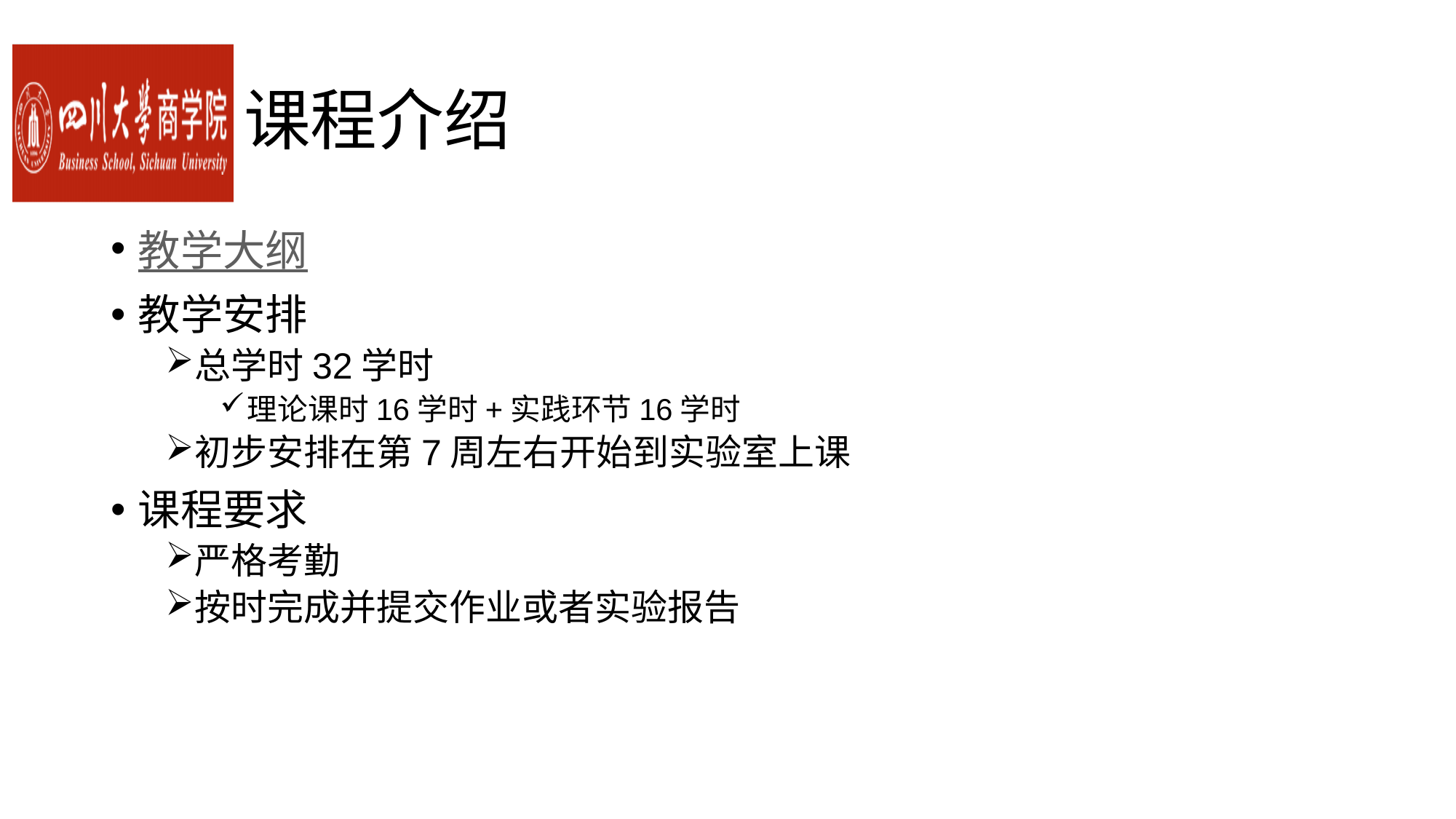

# 课程介绍
教学大纲
教学安排
总学时32学时
理论课时16学时+实践环节16学时
初步安排在第7周左右开始到实验室上课
课程要求
严格考勤
按时完成并提交作业或者实验报告